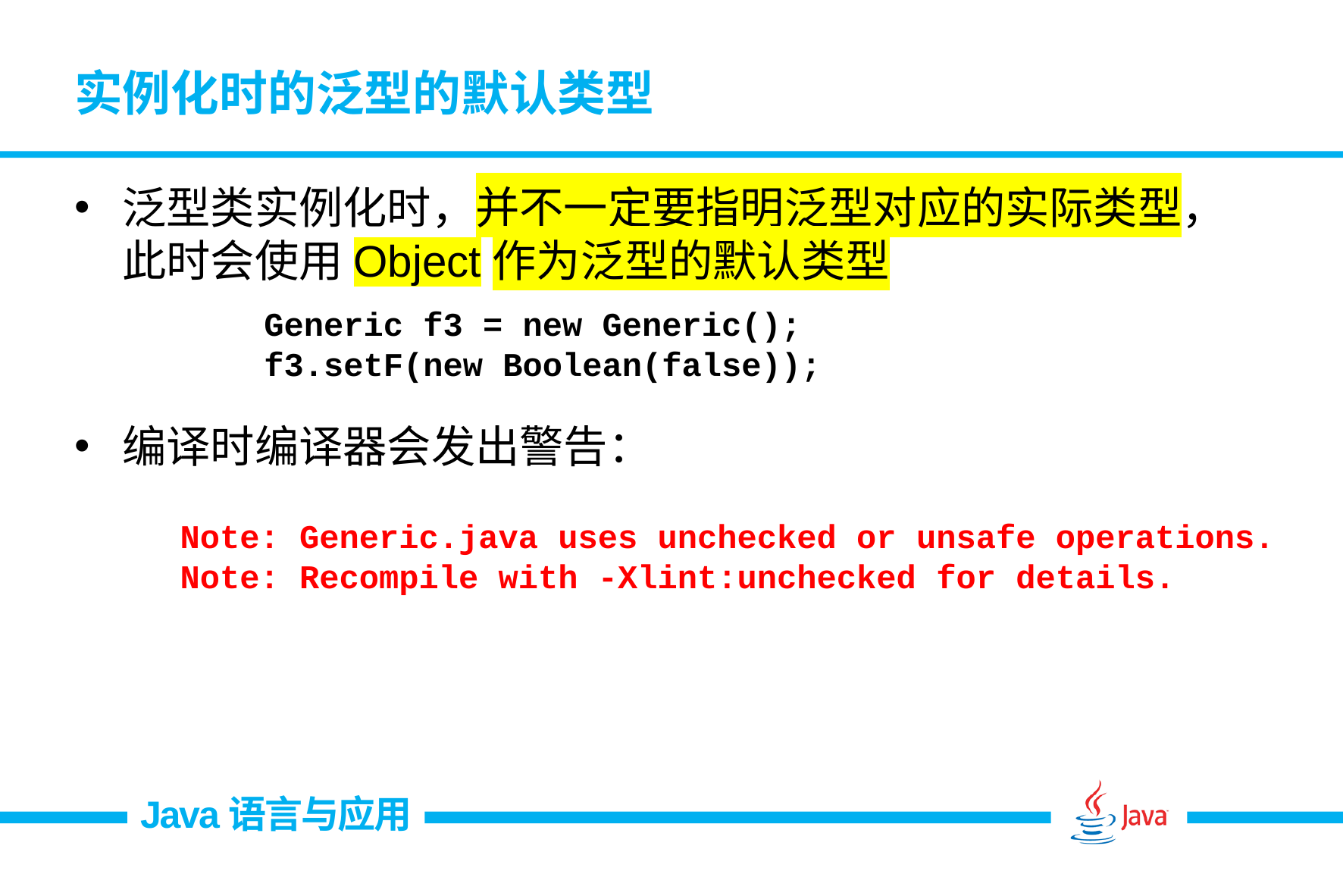

# 实例化时的泛型的默认类型
泛型类实例化时，并不一定要指明泛型对应的实际类型，此时会使用Object作为泛型的默认类型

编译时编译器会发出警告：
Generic f3 = new Generic();
f3.setF(new Boolean(false));
Note: Generic.java uses unchecked or unsafe operations.
Note: Recompile with -Xlint:unchecked for details.